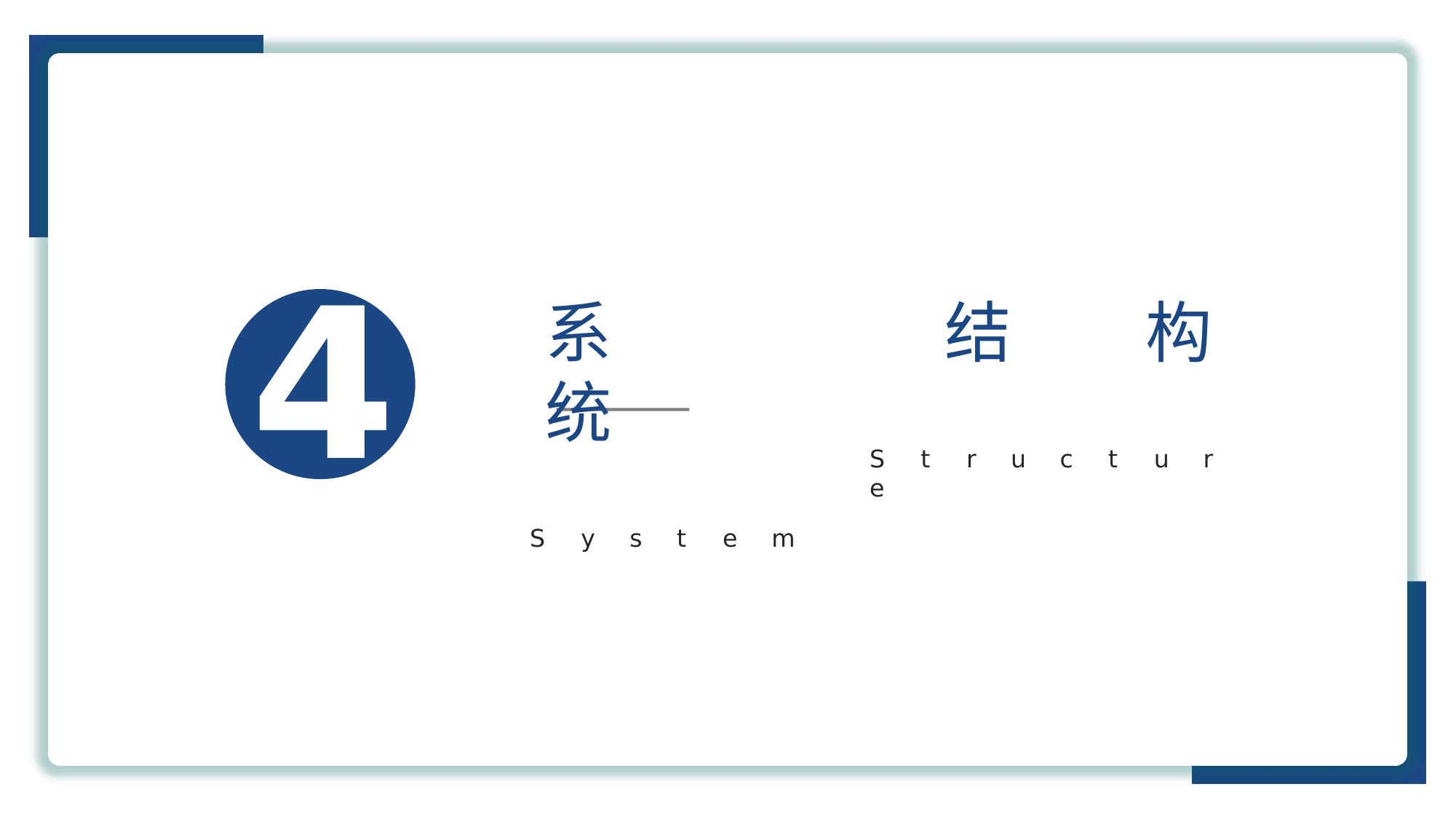

# 4
系	统
S	y	s	t	e	m
结	构

S	t	r	u	c	t	u	r	e